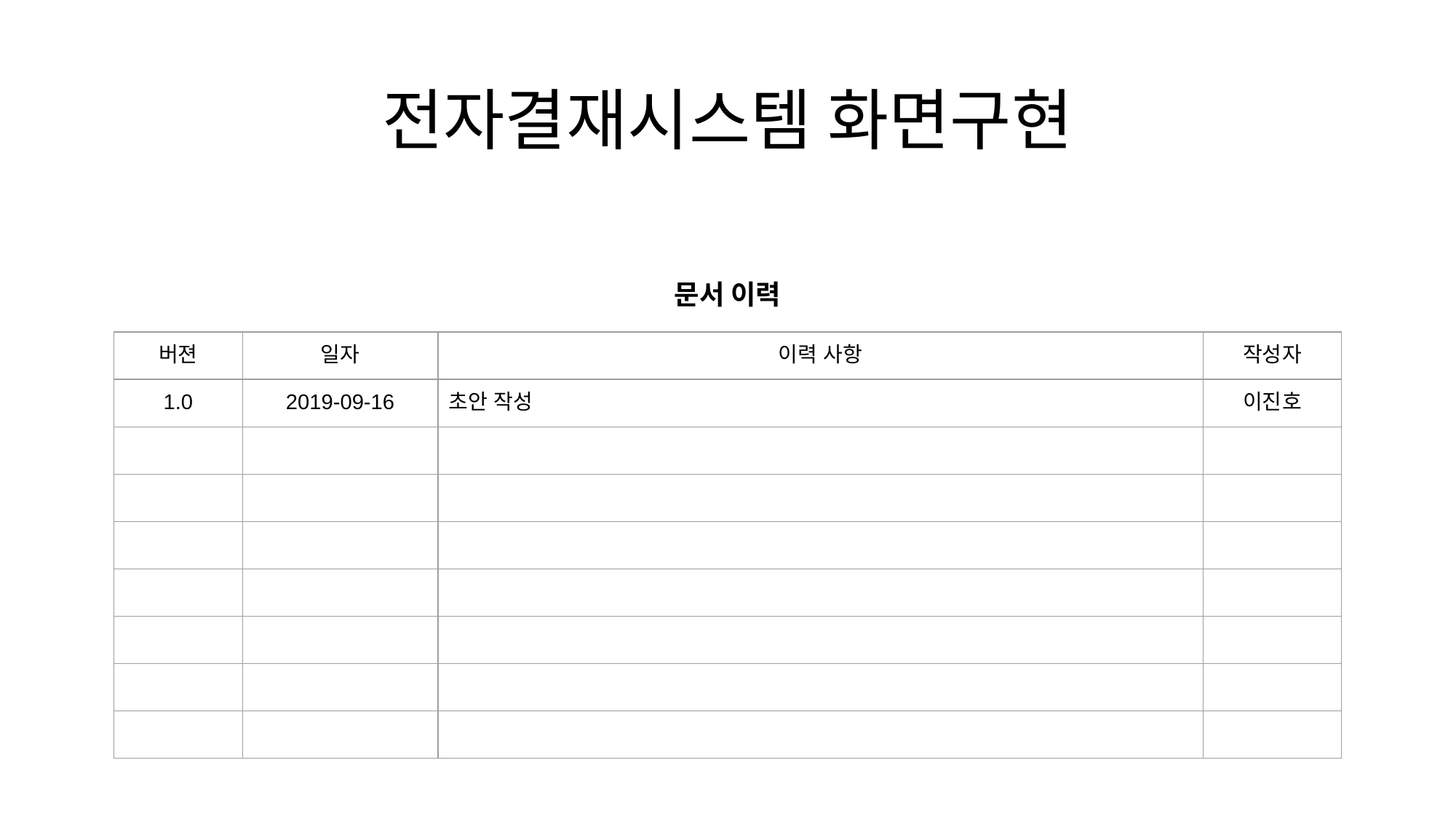

# 전자결재시스템 화면구현
문서 이력
| 버젼 | 일자 | 이력 사항 | 작성자 |
| --- | --- | --- | --- |
| 1.0 | 2019-09-16 | 초안 작성 | 이진호 |
|  |  |  |  |
|  |  |  |  |
|  |  |  |  |
|  |  |  |  |
|  |  |  |  |
|  |  |  |  |
|  |  |  |  |